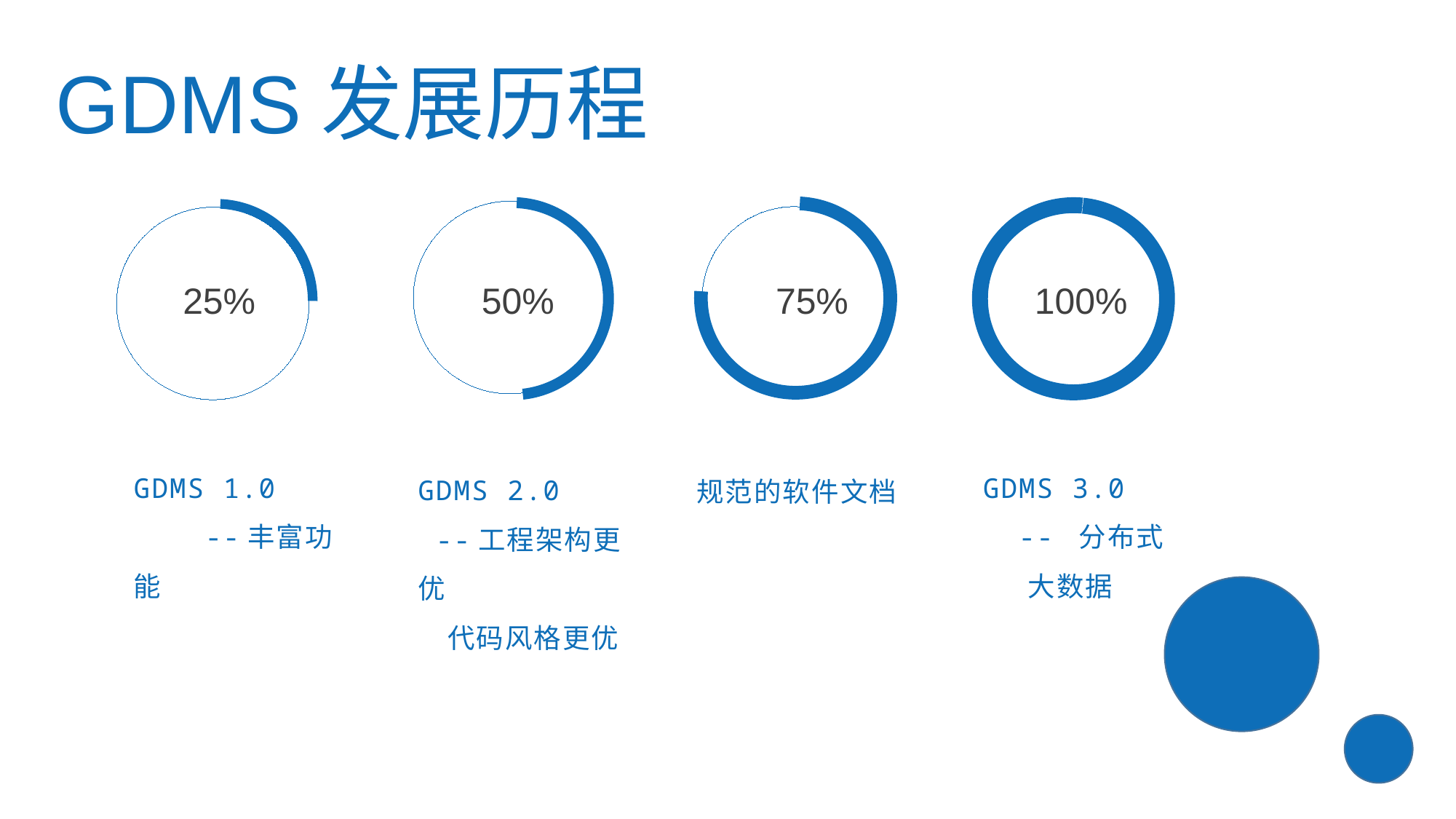

GDMS发展历程

25%
50%
75%
100%
GDMS 1.0
    --丰富功能
GDMS 3.0
  -- 分布式
     大数据
GDMS 2.0
 --工程架构更优
   代码风格更优
规范的软件文档